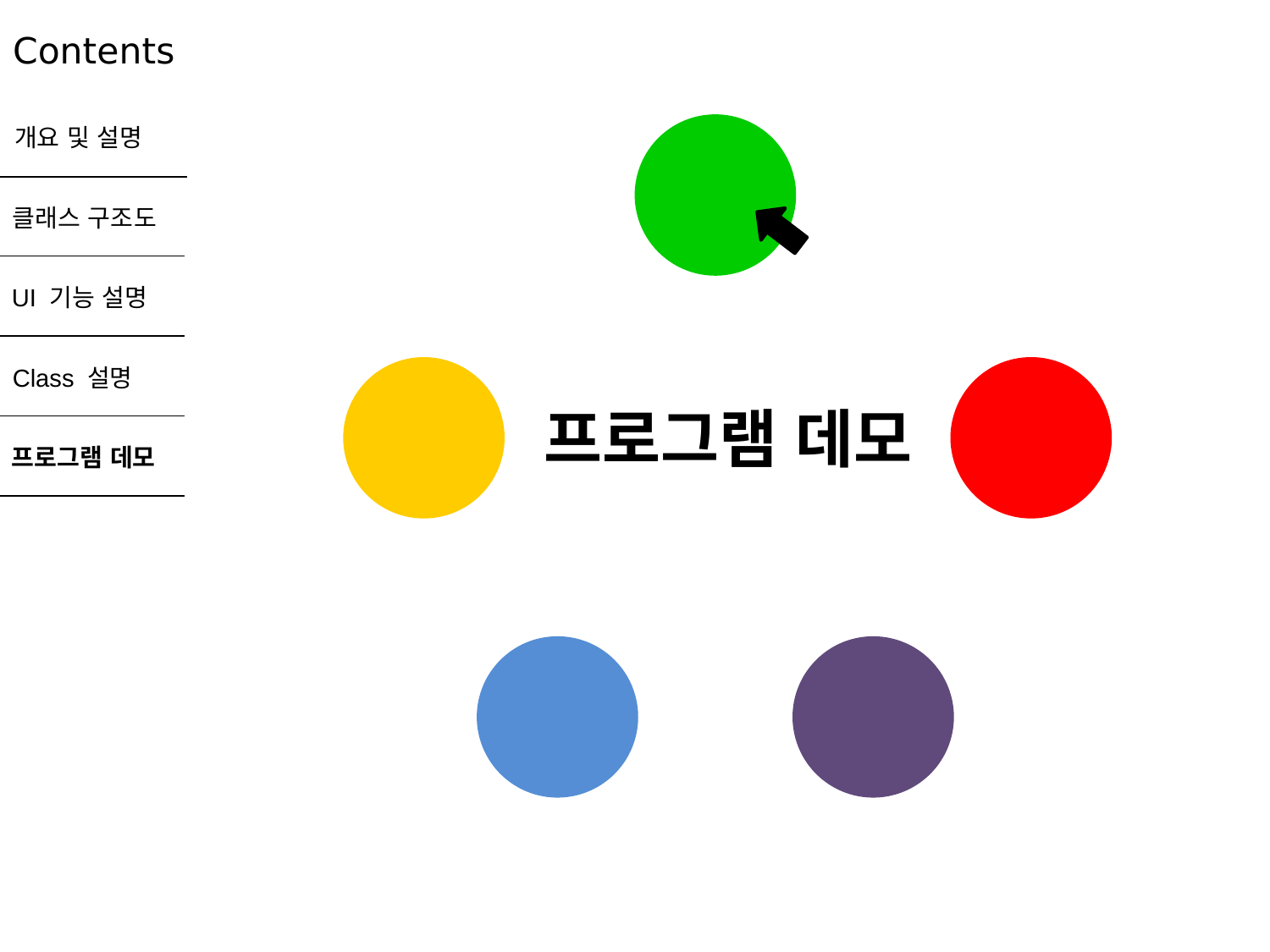

# Contents
개요 및 설명

프로그램 데모
클래스 구조도

UI 기능 설명
Class 설명
프로그램 데모